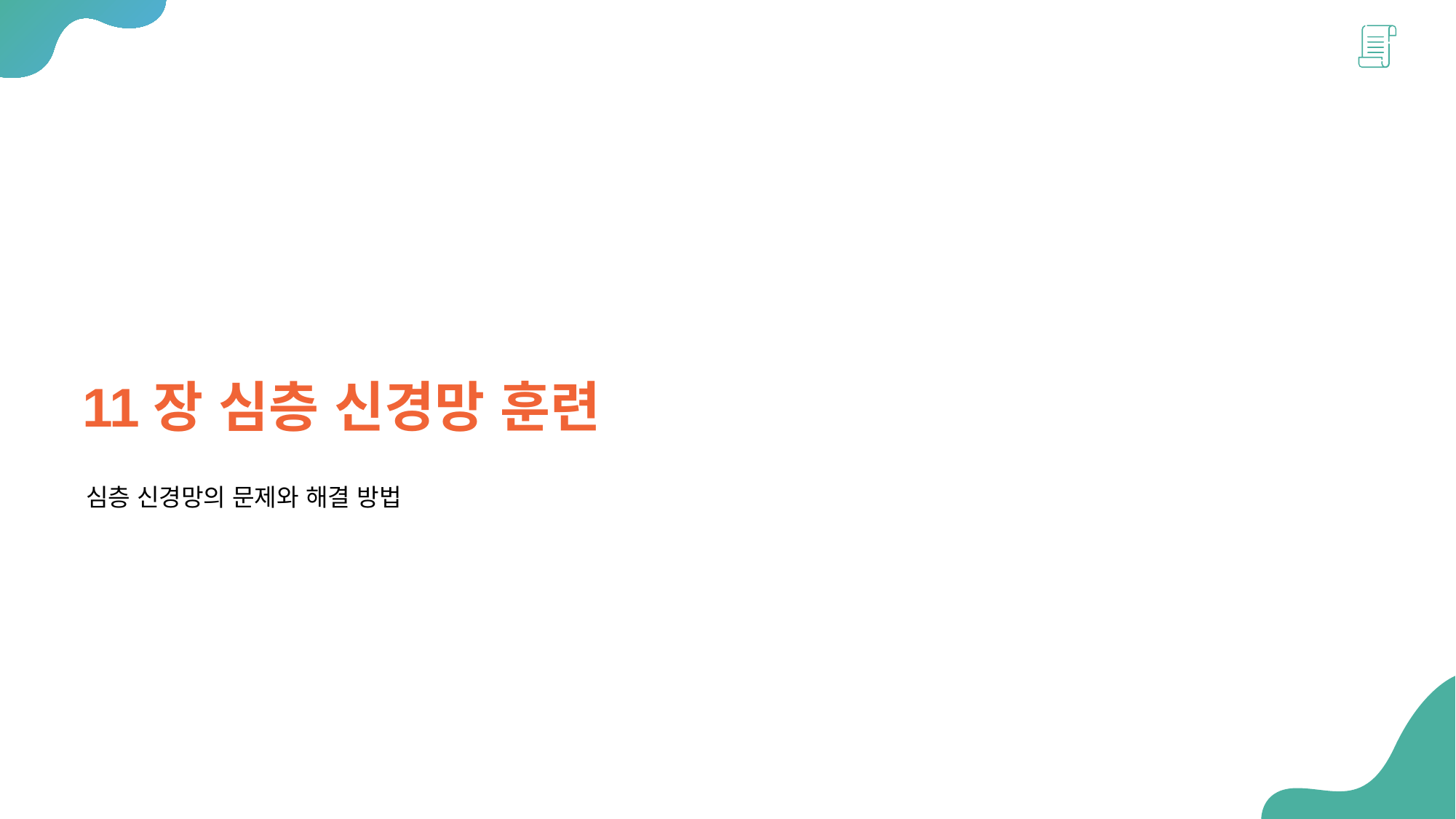

11장 심층 신경망 훈련
심층 신경망의 문제와 해결 방법